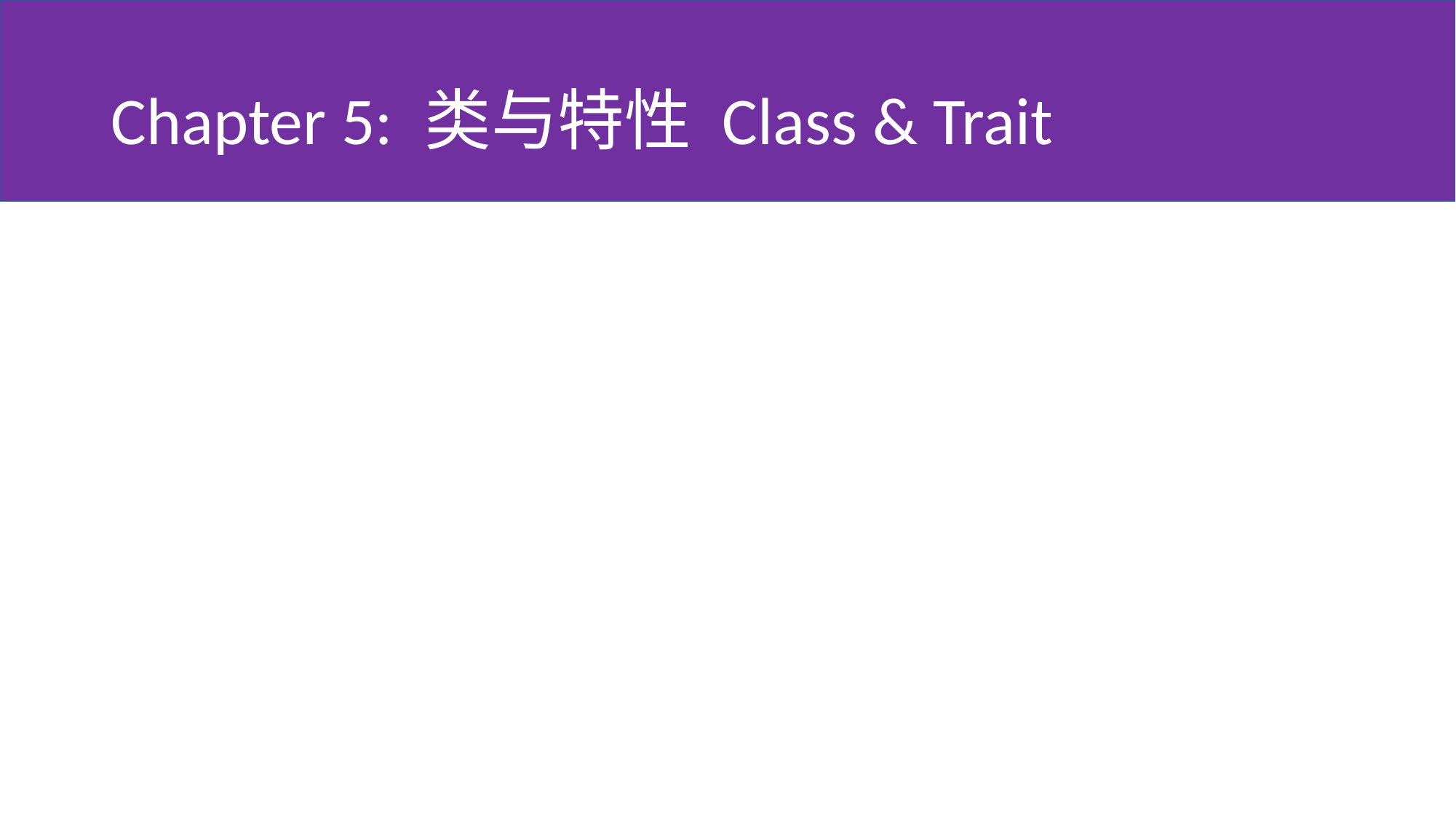

# Chapter 5: 类与特性 Class & Trait